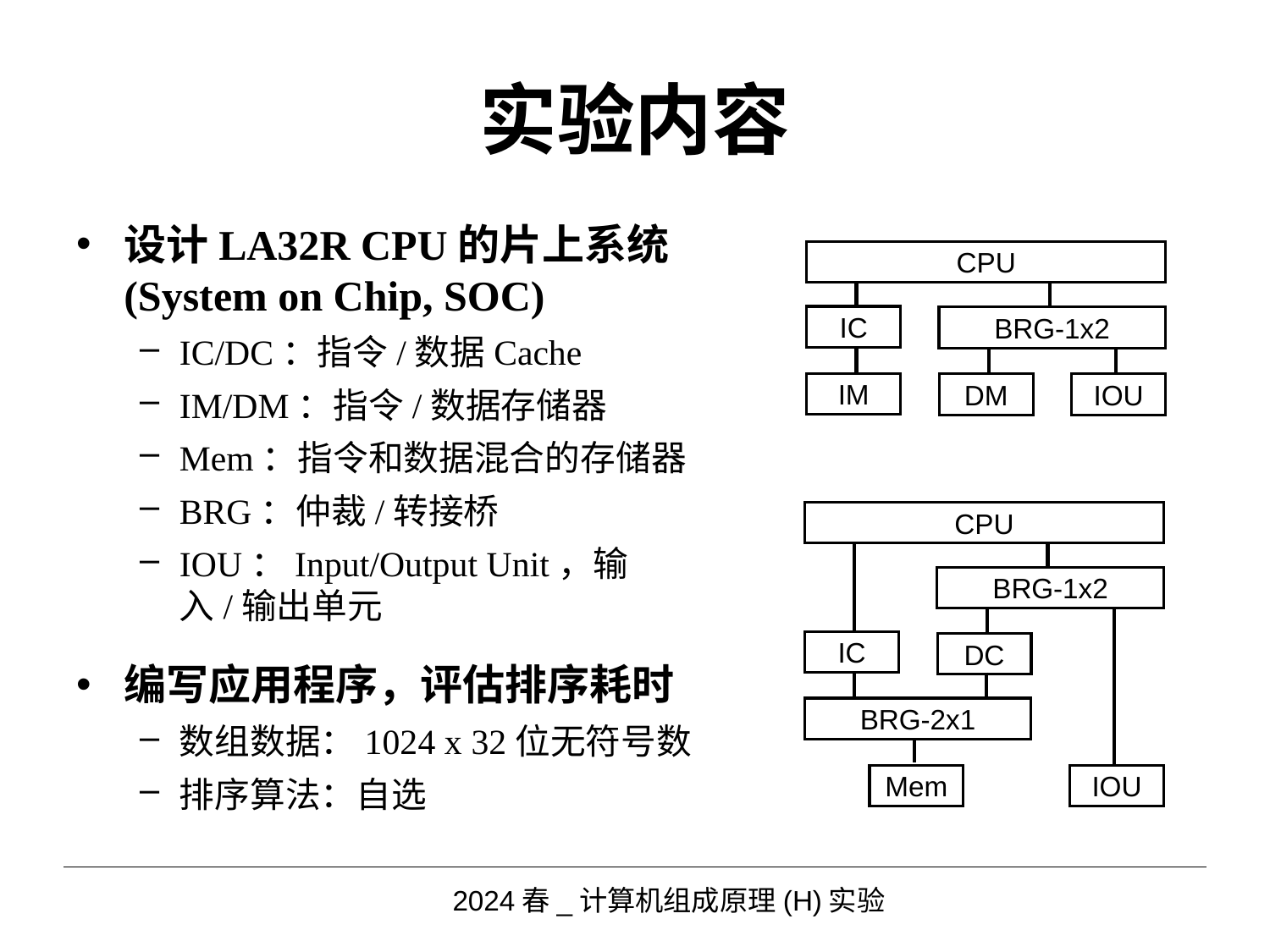

# 实验内容
设计LA32R CPU的片上系统 (System on Chip, SOC)
IC/DC：指令/数据Cache
IM/DM：指令/数据存储器
Mem：指令和数据混合的存储器
BRG：仲裁/转接桥
IOU：Input/Output Unit，输入/输出单元
编写应用程序，评估排序耗时
数组数据：1024 x 32位无符号数
排序算法：自选

CPU
IC
BRG-1x2
IM
DM
IOU
CPU
BRG-1x2
IC
DC
BRG-2x1
Mem
IOU

2024春_计算机组成原理(H)实验
3